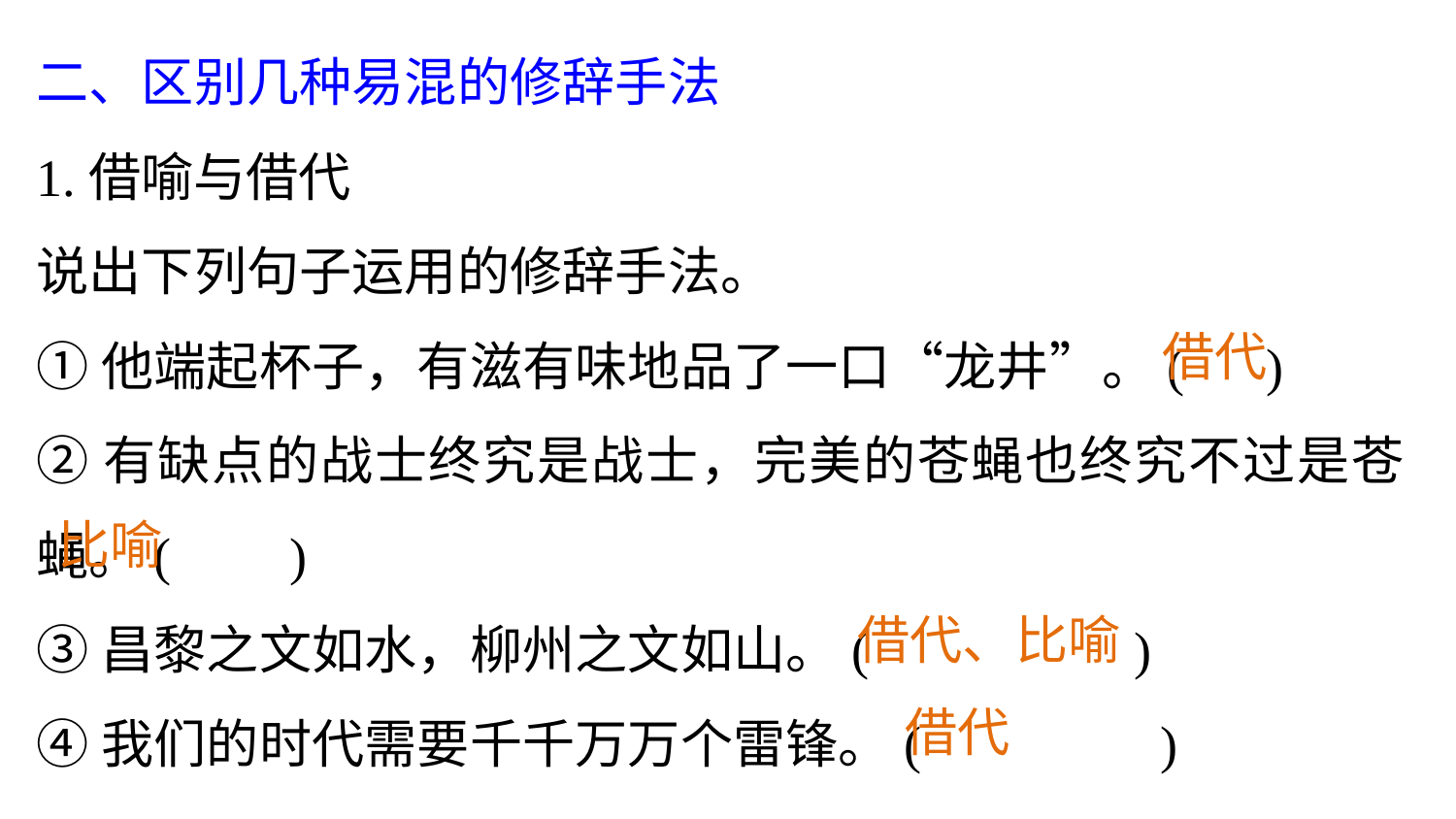

二、区别几种易混的修辞手法
1.借喻与借代
说出下列句子运用的修辞手法。
①他端起杯子，有滋有味地品了一口“龙井”。(	     )
②有缺点的战士终究是战士，完美的苍蝇也终究不过是苍蝇。(         )
③昌黎之文如水，柳州之文如山。(		      )
④我们的时代需要千千万万个雷锋。(	        )
借代
比喻
借代、比喻
借代